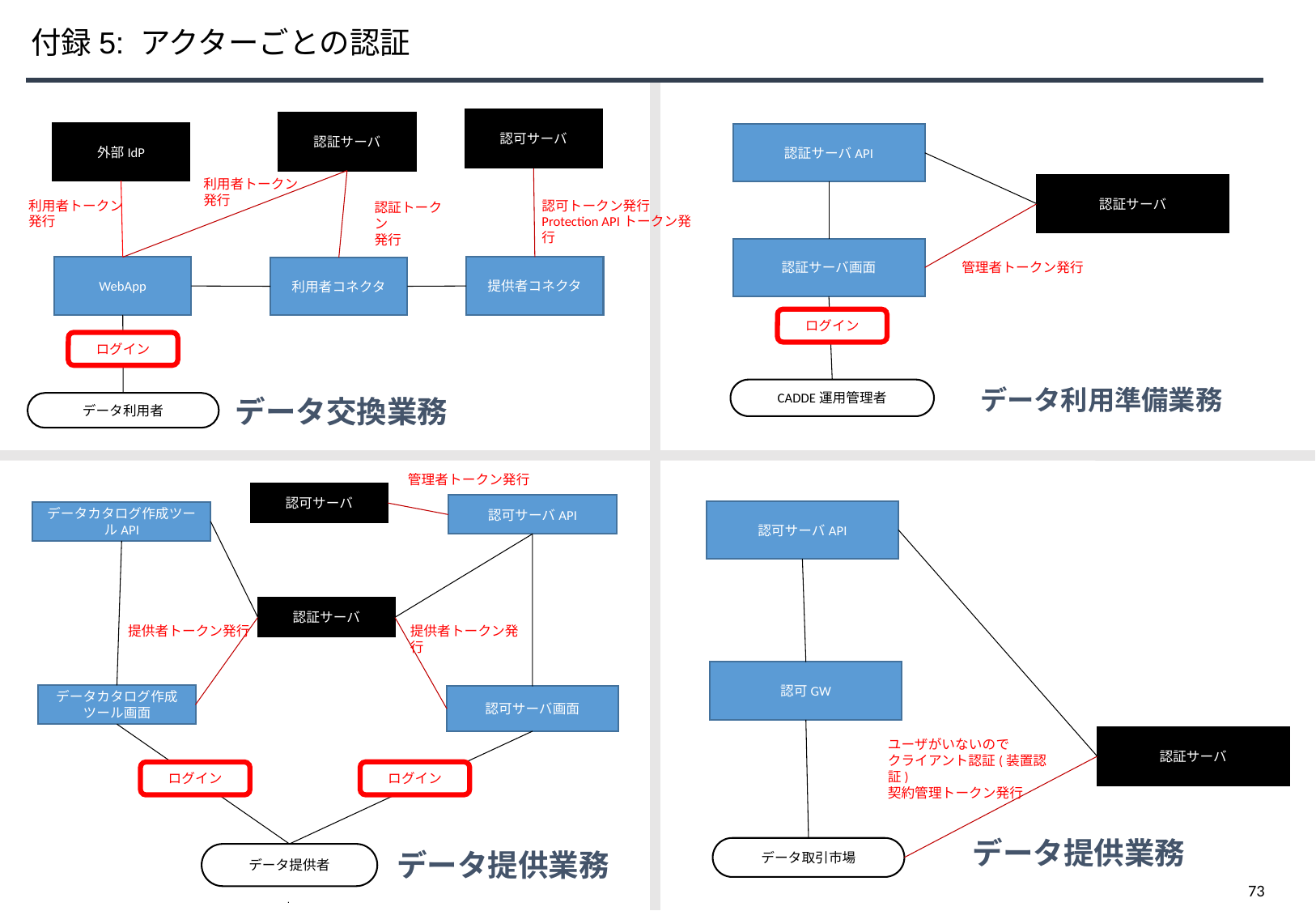

# 付録5: アクターごとの認証
認可サーバ
認証サーバ
外部IdP
認証サーバAPI
利用者トークン
発行
認証サーバ
認可トークン発行
Protection APIトークン発行
利用者トークン
発行
認証トークン
発行
認証サーバ画面
管理者トークン発行
WebApp
提供者コネクタ
利用者コネクタ
ログイン
ログイン
データ利用準備業務
CADDE運用管理者
データ交換業務
データ利用者
管理者トークン発行
認可サーバ
認可サーバAPI
認可サーバAPI
データカタログ作成ツールAPI
認証サーバ
提供者トークン発行
提供者トークン発行
認可GW
データカタログ作成ツール画面
認可サーバ画面
認証サーバ
ユーザがいないので
クライアント認証(装置認証)
契約管理トークン発行
ログイン
ログイン
データ提供業務
データ取引市場
データ提供業務
データ提供者